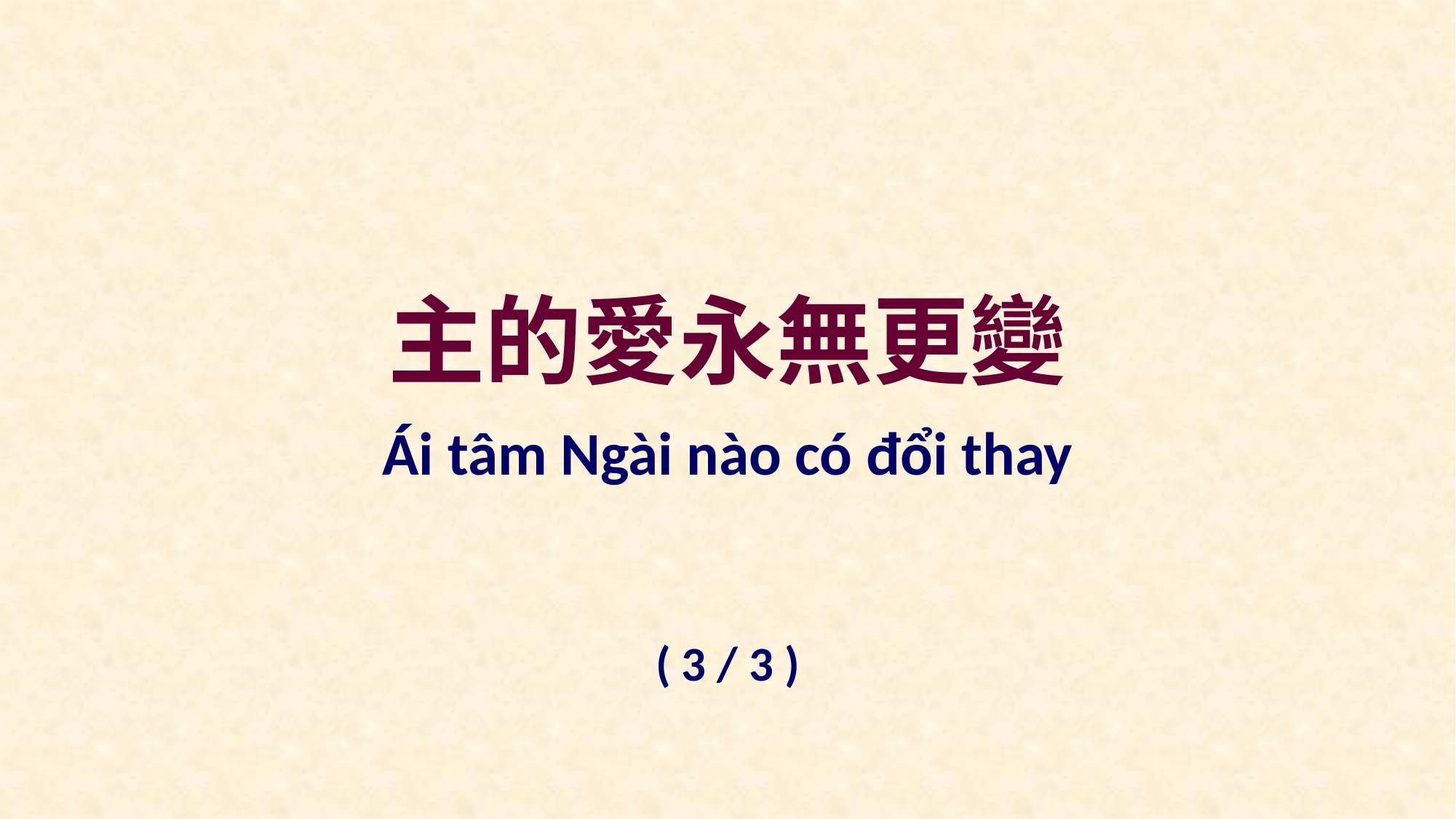

主的愛永無更變
Ái tâm Ngài nào có đổi thay
( 3 / 3 )